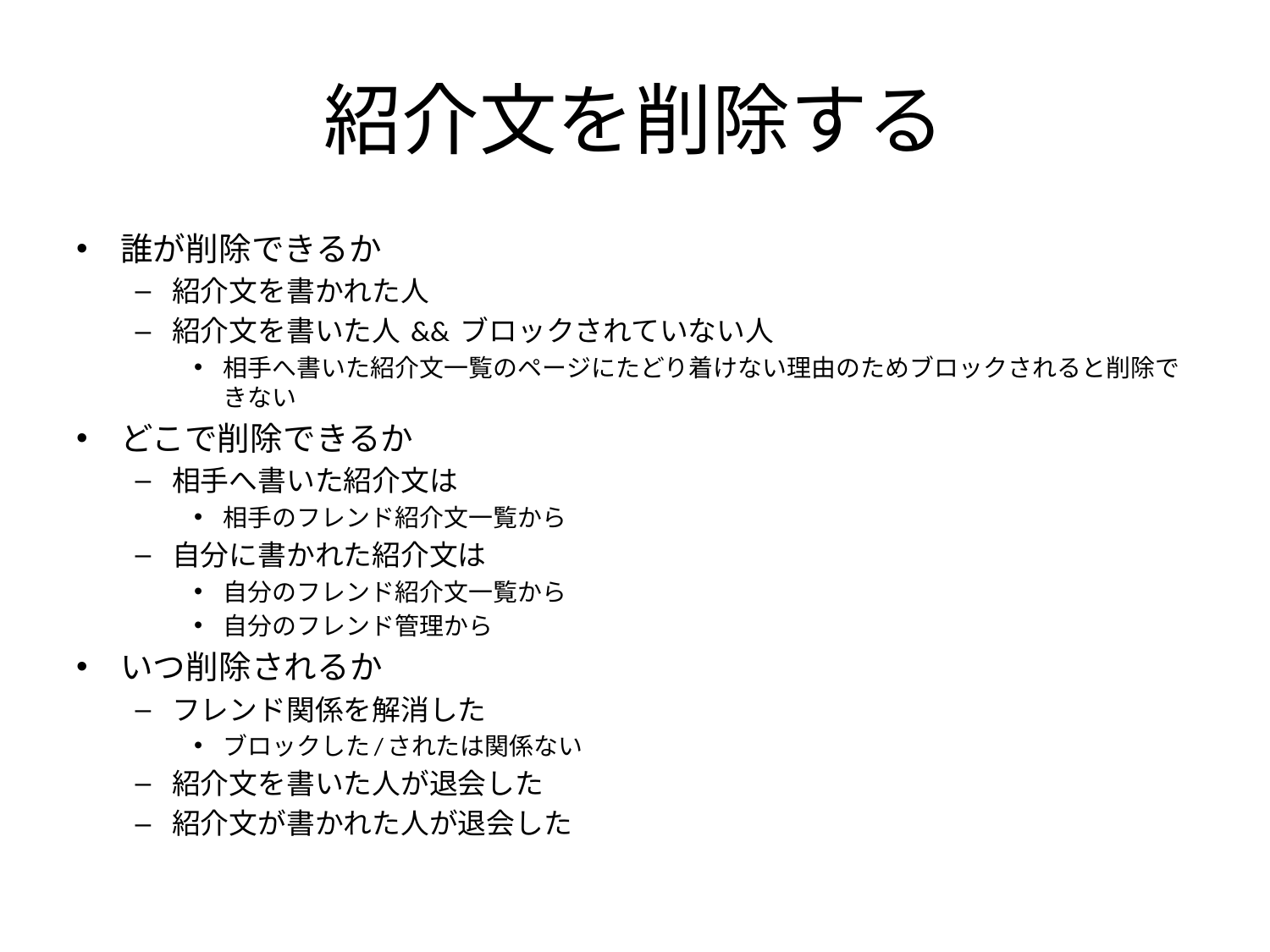

# 紹介文を削除する
誰が削除できるか
紹介文を書かれた人
紹介文を書いた人 && ブロックされていない人
相手へ書いた紹介文一覧のページにたどり着けない理由のためブロックされると削除できない
どこで削除できるか
相手へ書いた紹介文は
相手のフレンド紹介文一覧から
自分に書かれた紹介文は
自分のフレンド紹介文一覧から
自分のフレンド管理から
いつ削除されるか
フレンド関係を解消した
ブロックした/されたは関係ない
紹介文を書いた人が退会した
紹介文が書かれた人が退会した